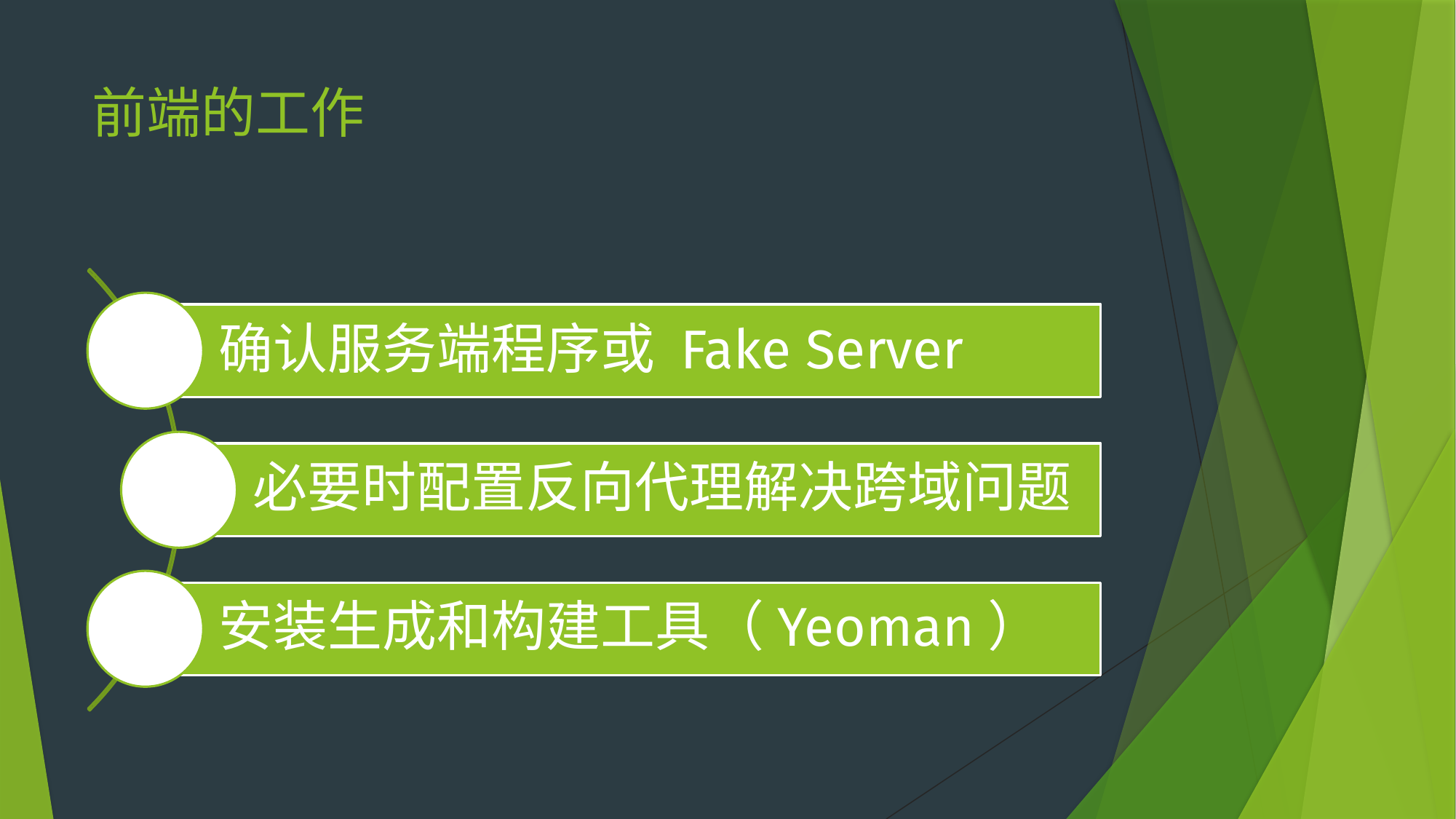

# 前端的工作
确认服务端程序或 Fake Server
必要时配置反向代理解决跨域问题
安装生成和构建工具（Yeoman）